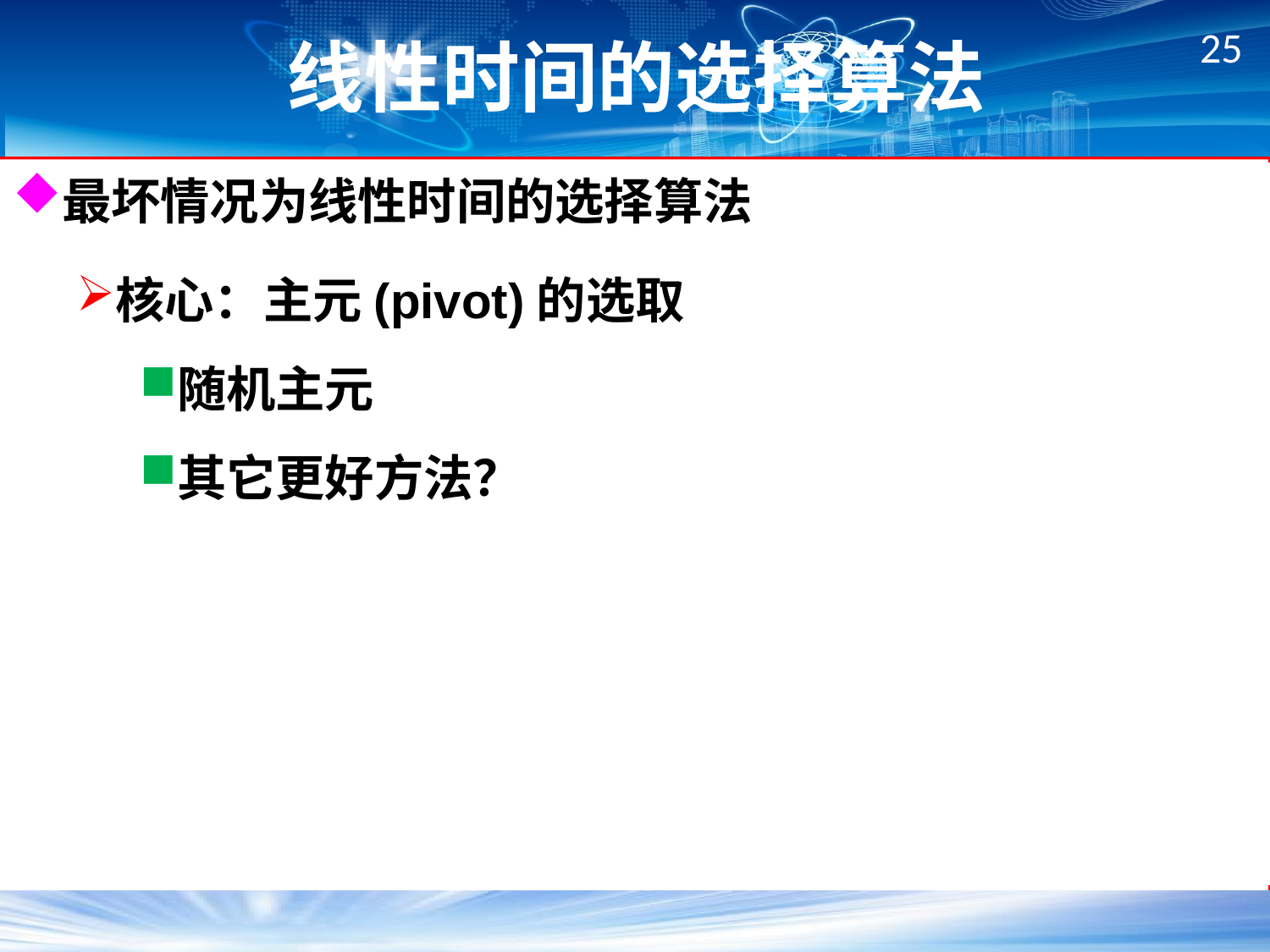

# 线性时间的选择算法
最坏情况为线性时间的选择算法
核心：主元(pivot)的选取
随机主元
其它更好方法？